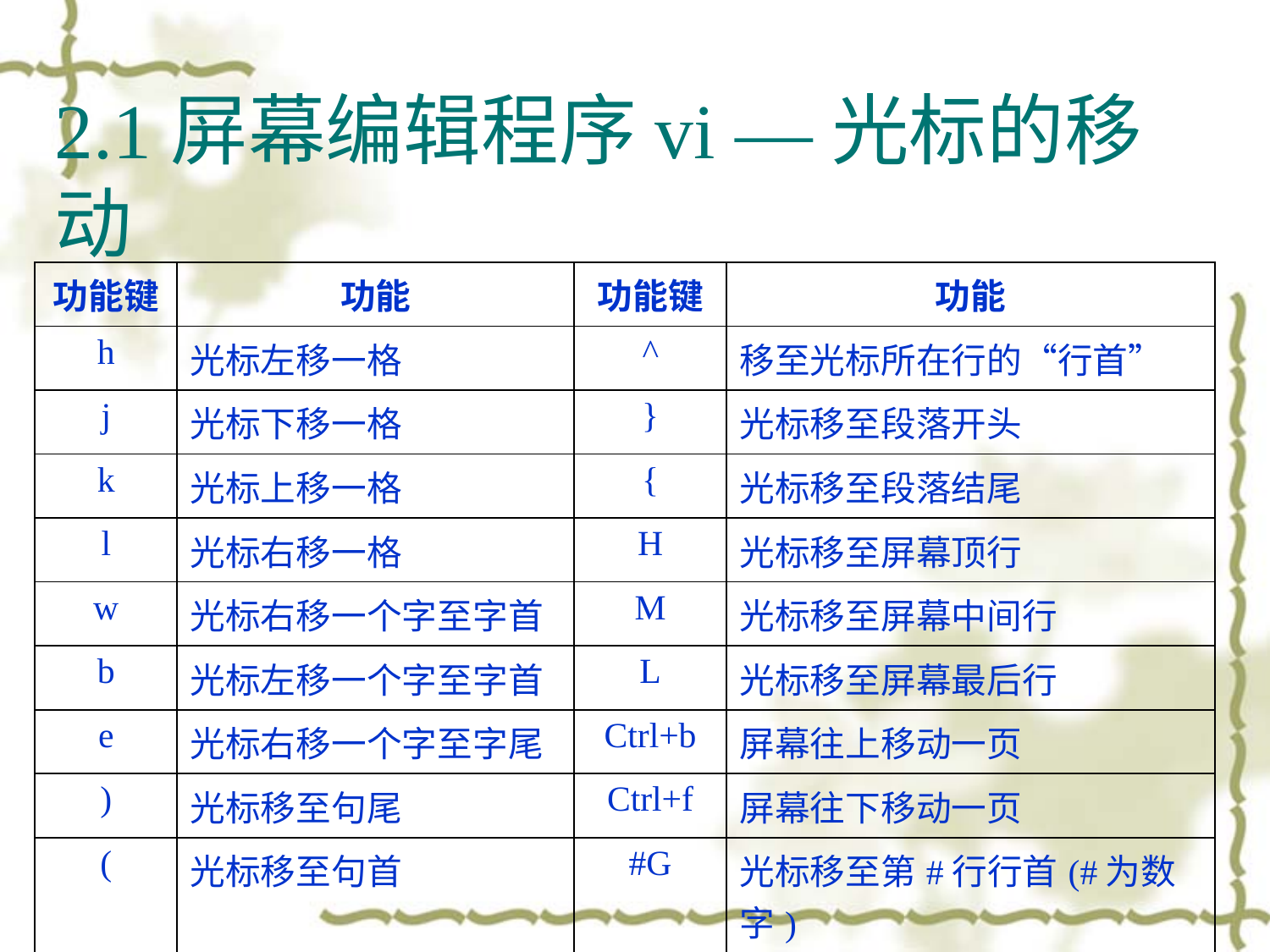

# 2.1屏幕编辑程序vi —光标的移动
| 功能键 | 功能 | 功能键 | 功能 |
| --- | --- | --- | --- |
| h | 光标左移一格 | ^ | 移至光标所在行的“行首” |
| j | 光标下移一格 | } | 光标移至段落开头 |
| k | 光标上移一格 | { | 光标移至段落结尾 |
| l | 光标右移一格 | H | 光标移至屏幕顶行 |
| w | 光标右移一个字至字首 | M | 光标移至屏幕中间行 |
| b | 光标左移一个字至字首 | L | 光标移至屏幕最后行 |
| e | 光标右移一个字至字尾 | Ctrl+b | 屏幕往上移动一页 |
| ) | 光标移至句尾 | Ctrl+f | 屏幕往下移动一页 |
| ( | 光标移至句首 | #G | 光标移至第#行行首(#为数字) |
| $ | 移至光标所在行“行尾” | G | 光标移至最末行行首 |